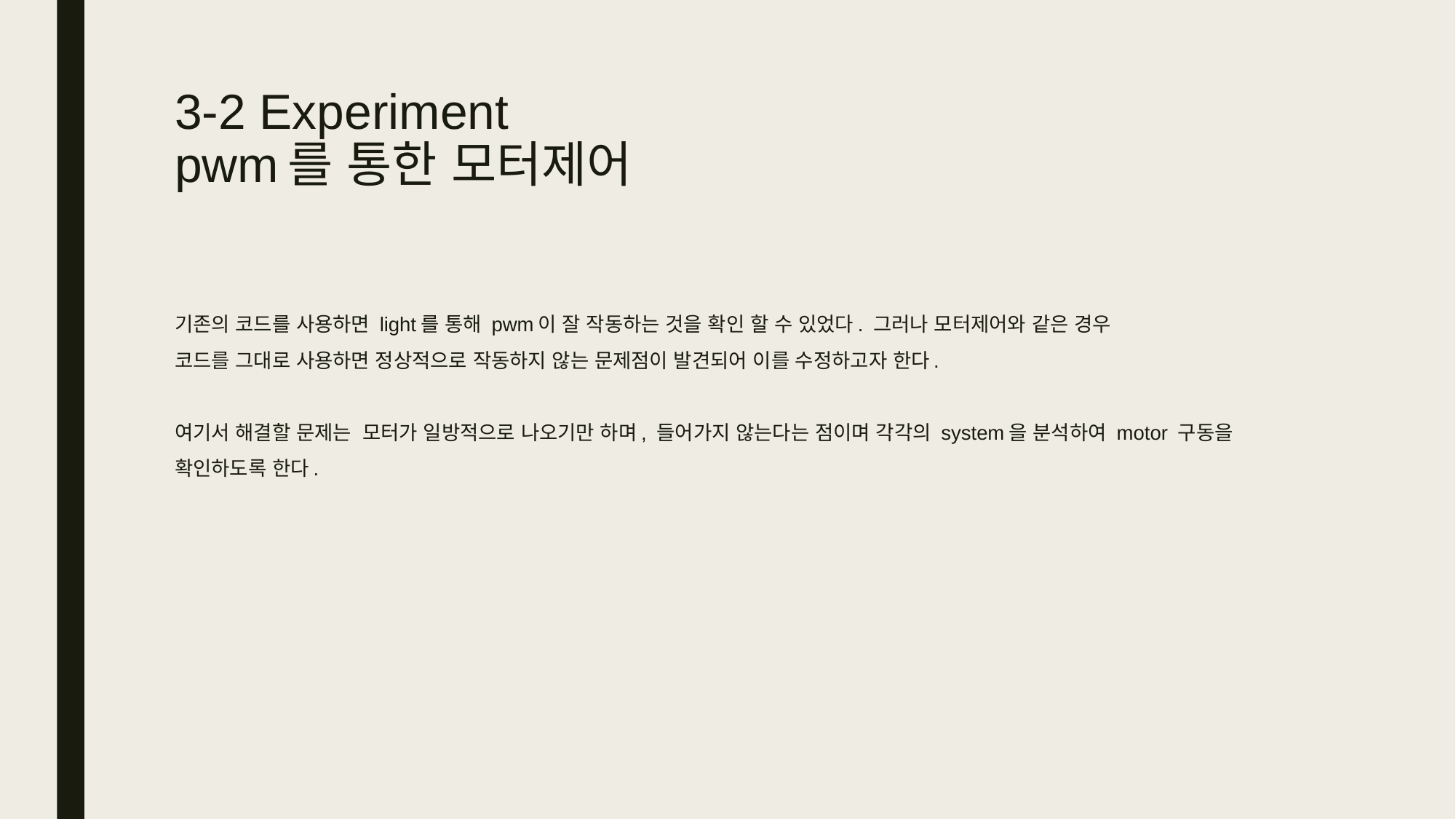

# 3-2 Experiment pwm를 통한 모터제어

기존의 코드를 사용하면 light를 통해 pwm이 잘 작동하는 것을 확인 할 수 있었다. 그러나 모터제어와 같은 경우
코드를 그대로 사용하면 정상적으로 작동하지 않는 문제점이 발견되어 이를 수정하고자 한다.

여기서 해결할 문제는  모터가 일방적으로 나오기만 하며, 들어가지 않는다는 점이며 각각의 system을 분석하여 motor 구동을 확인하도록 한다.